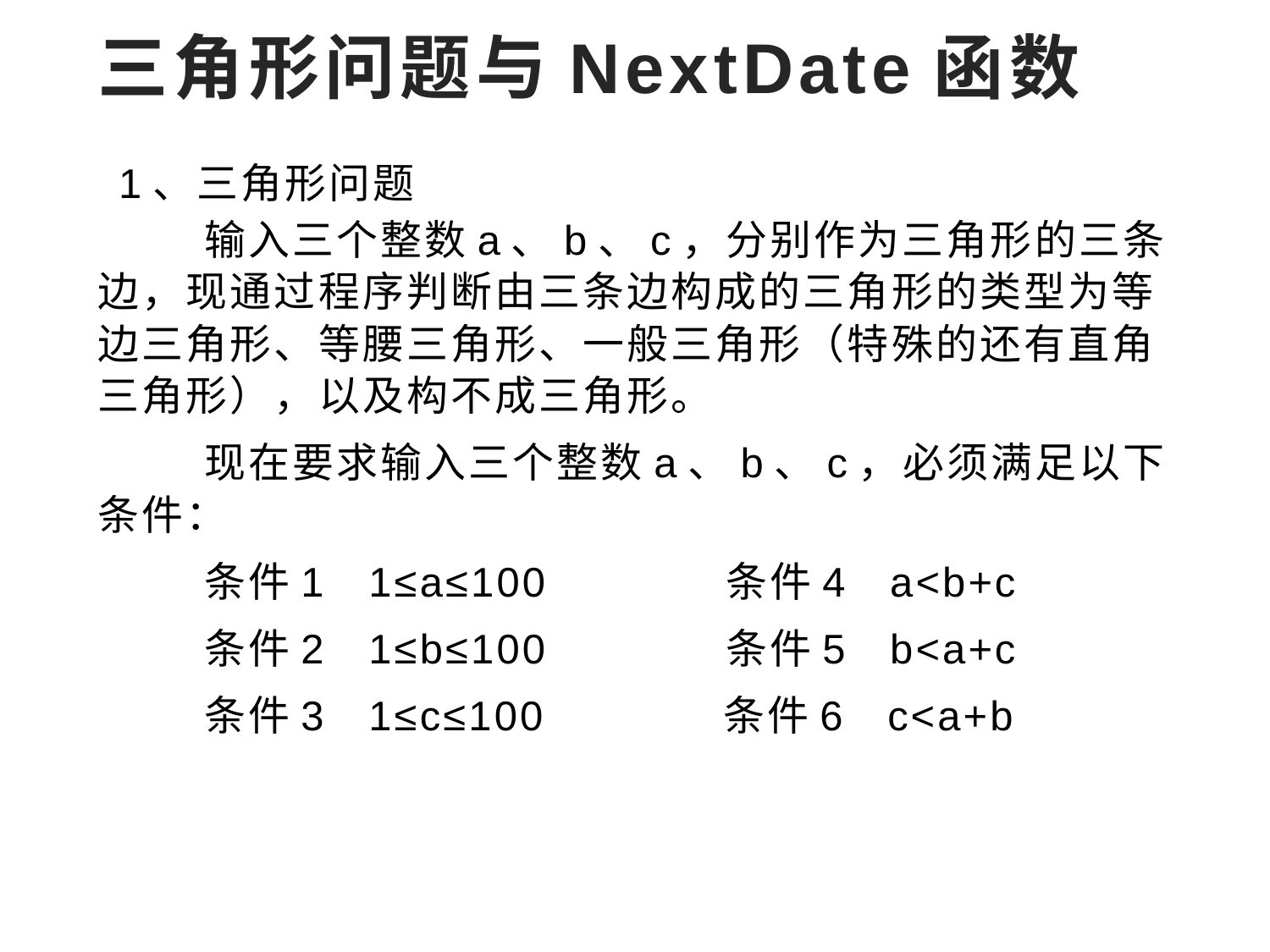

# 三角形问题与NextDate函数
   1、三角形问题
          输入三个整数a、b、c，分别作为三角形的三条边，现通过程序判断由三条边构成的三角形的类型为等边三角形、等腰三角形、一般三角形（特殊的还有直角三角形），以及构不成三角形。
          现在要求输入三个整数a、b、c，必须满足以下条件：
          条件1   1≤a≤100            条件4   a<b+c
          条件2   1≤b≤100            条件5   b<a+c
          条件3   1≤c≤100            条件6   c<a+b